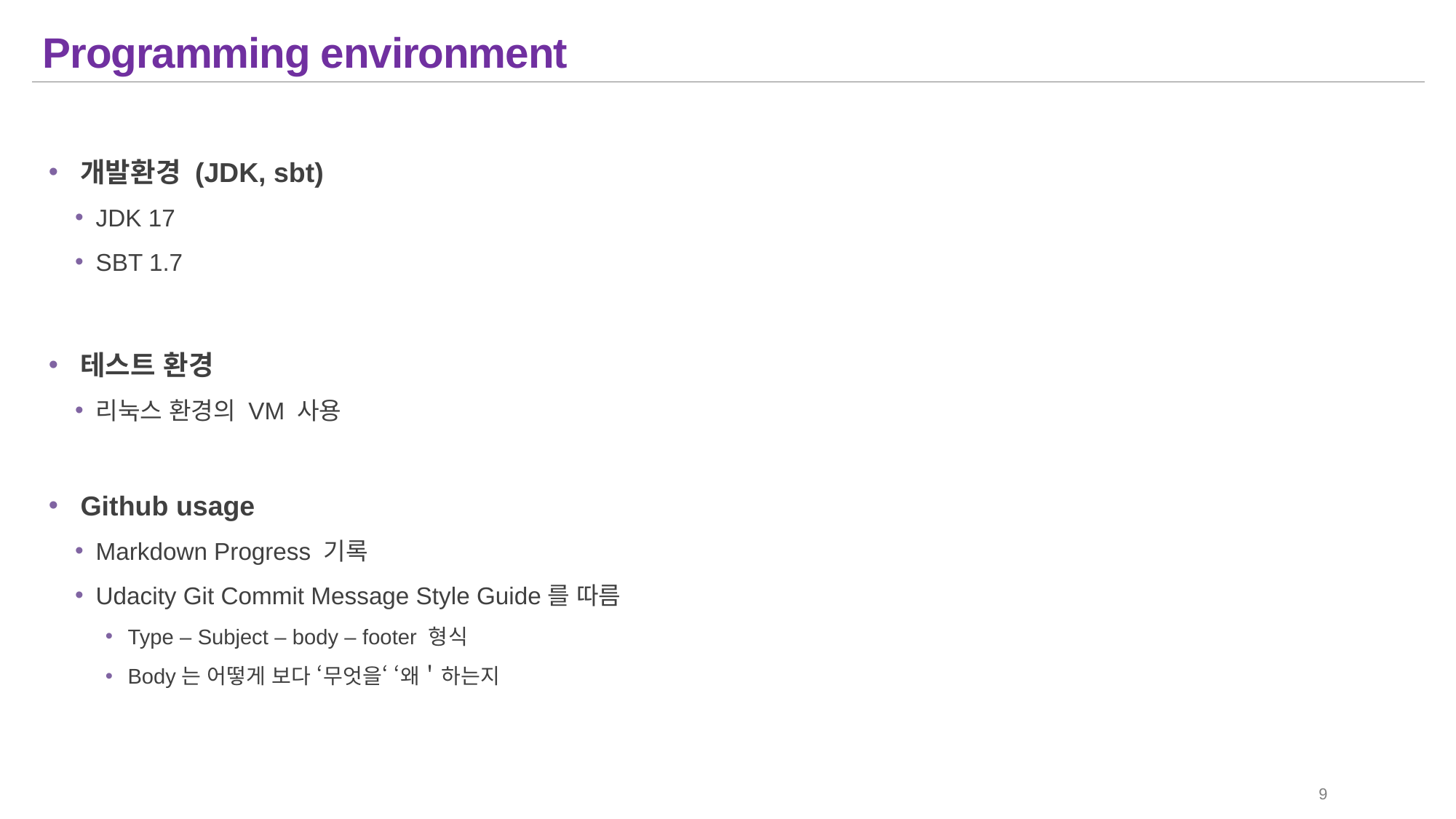

# Programming environment

개발환경 (JDK, sbt)
JDK 17
SBT 1.7

테스트 환경
리눅스 환경의 VM 사용

Github usage
Markdown Progress 기록
Udacity Git Commit Message Style Guide를 따름
Type – Subject – body – footer 형식
Body는 어떻게 보다 ‘무엇을‘ ‘왜＇하는지
9